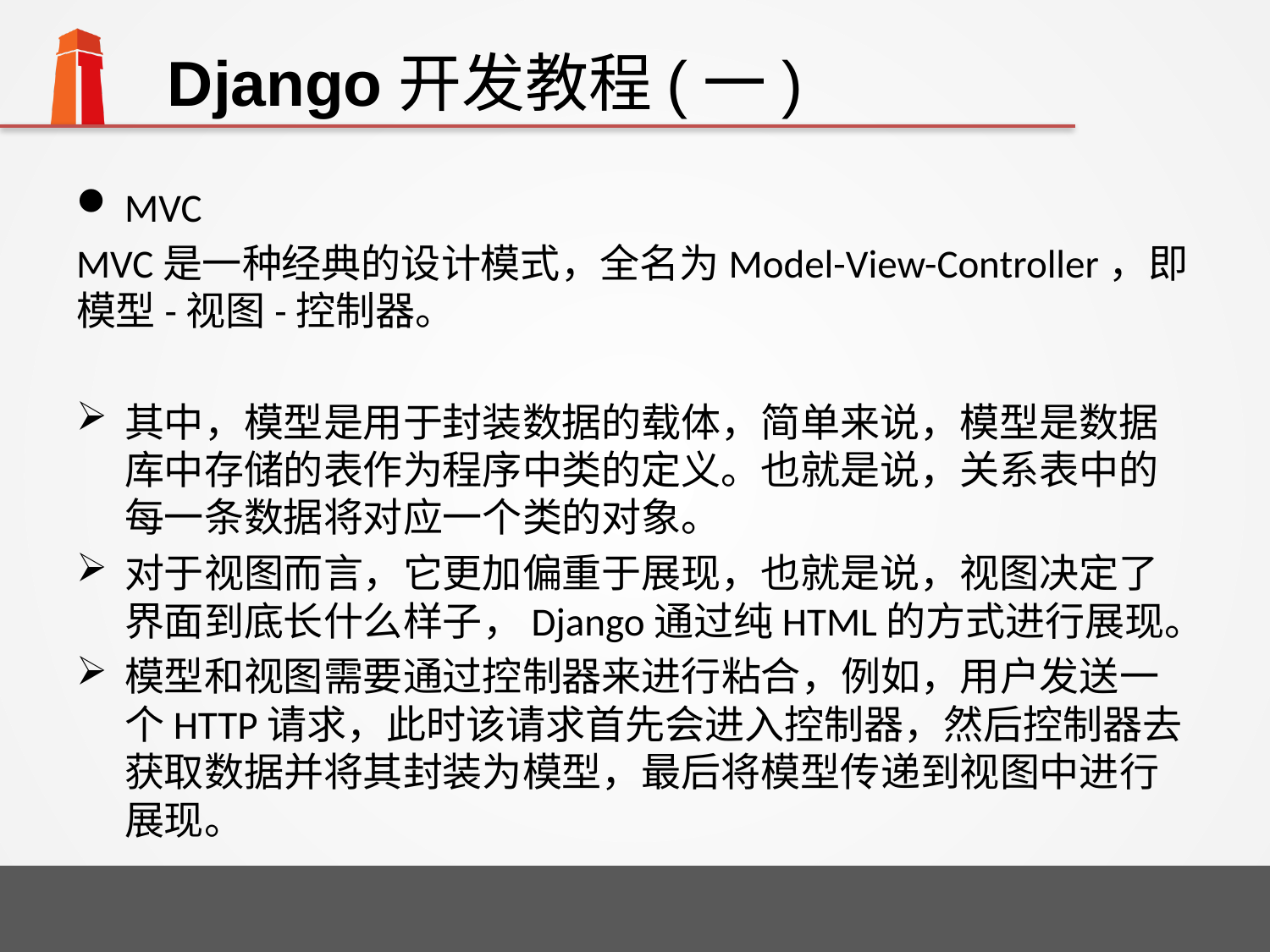

# Django开发教程(一)
MVC
MVC是一种经典的设计模式，全名为Model-View-Controller，即模型-视图-控制器。

其中，模型是用于封装数据的载体，简单来说，模型是数据库中存储的表作为程序中类的定义。也就是说，关系表中的每一条数据将对应一个类的对象。
对于视图而言，它更加偏重于展现，也就是说，视图决定了界面到底长什么样子，Django通过纯HTML的方式进行展现。
模型和视图需要通过控制器来进行粘合，例如，用户发送一个HTTP请求，此时该请求首先会进入控制器，然后控制器去获取数据并将其封装为模型，最后将模型传递到视图中进行展现。